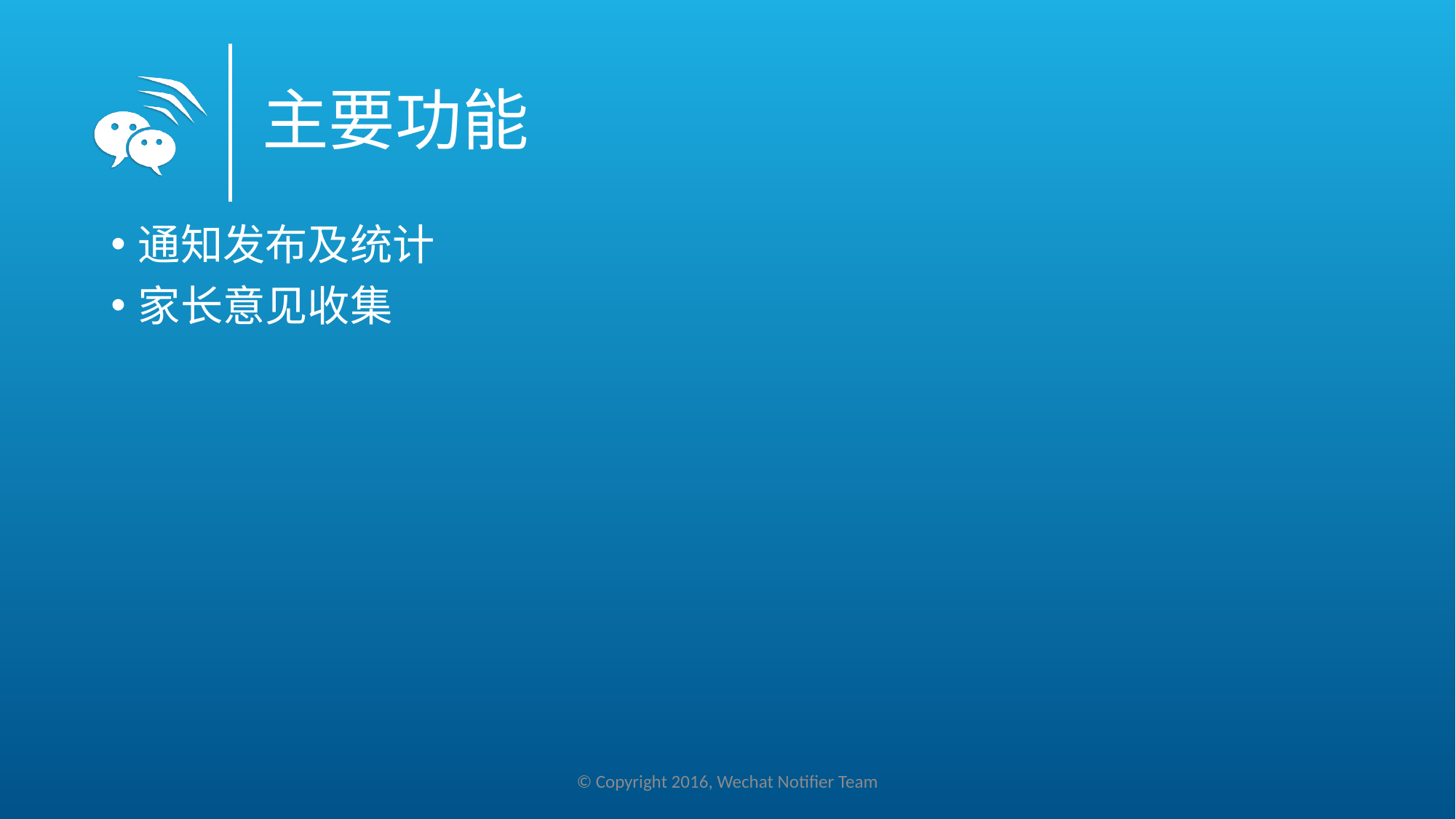

# 主要功能
通知发布及统计
家长意见收集

© Copyright 2016, Wechat Notifier Team